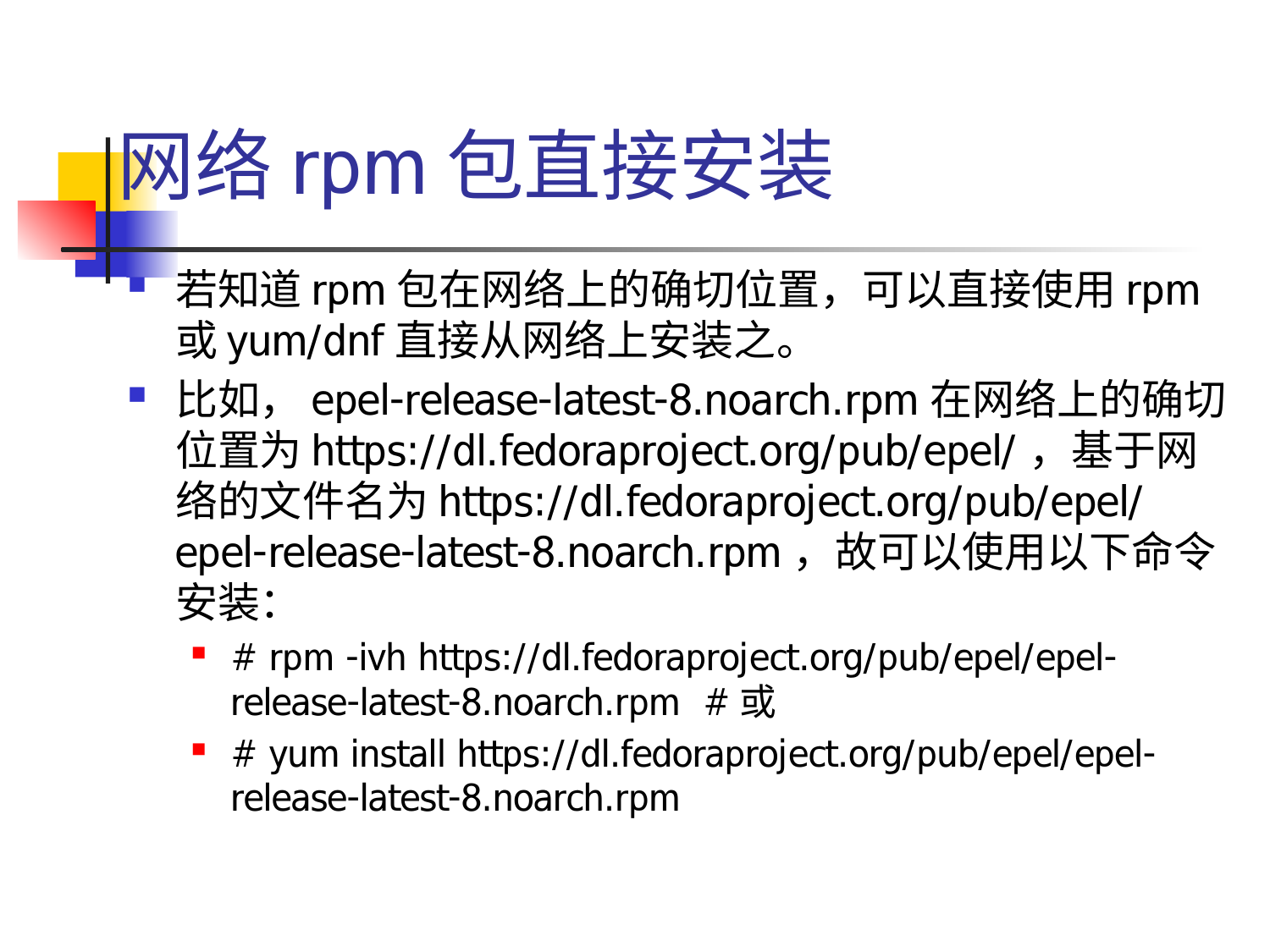

# 网络rpm包直接安装
若知道rpm包在网络上的确切位置，可以直接使用rpm或yum/dnf直接从网络上安装之。
比如，epel-release-latest-8.noarch.rpm在网络上的确切位置为https://dl.fedoraproject.org/pub/epel/，基于网络的文件名为https://dl.fedoraproject.org/pub/epel/epel-release-latest-8.noarch.rpm，故可以使用以下命令安装：
# rpm -ivh https://dl.fedoraproject.org/pub/epel/epel-release-latest-8.noarch.rpm  #或
# yum install https://dl.fedoraproject.org/pub/epel/epel-release-latest-8.noarch.rpm